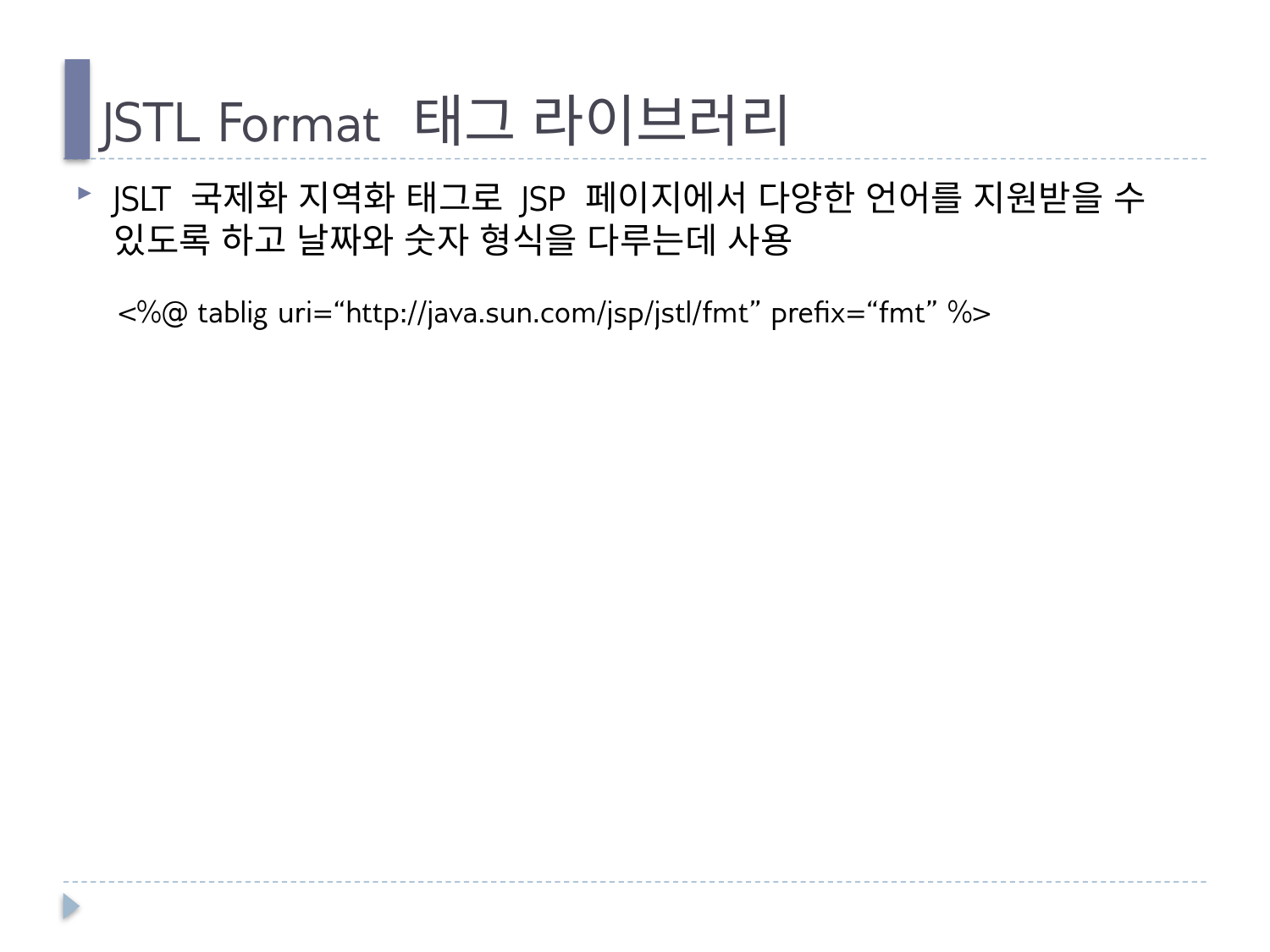

# JSTL Format 태그 라이브러리
JSLT 국제화 지역화 태그로 JSP 페이지에서 다양한 언어를 지원받을 수 있도록 하고 날짜와 숫자 형식을 다루는데 사용

<%@ tablig uri=“http://java.sun.com/jsp/jstl/fmt” prefix=“fmt” %>